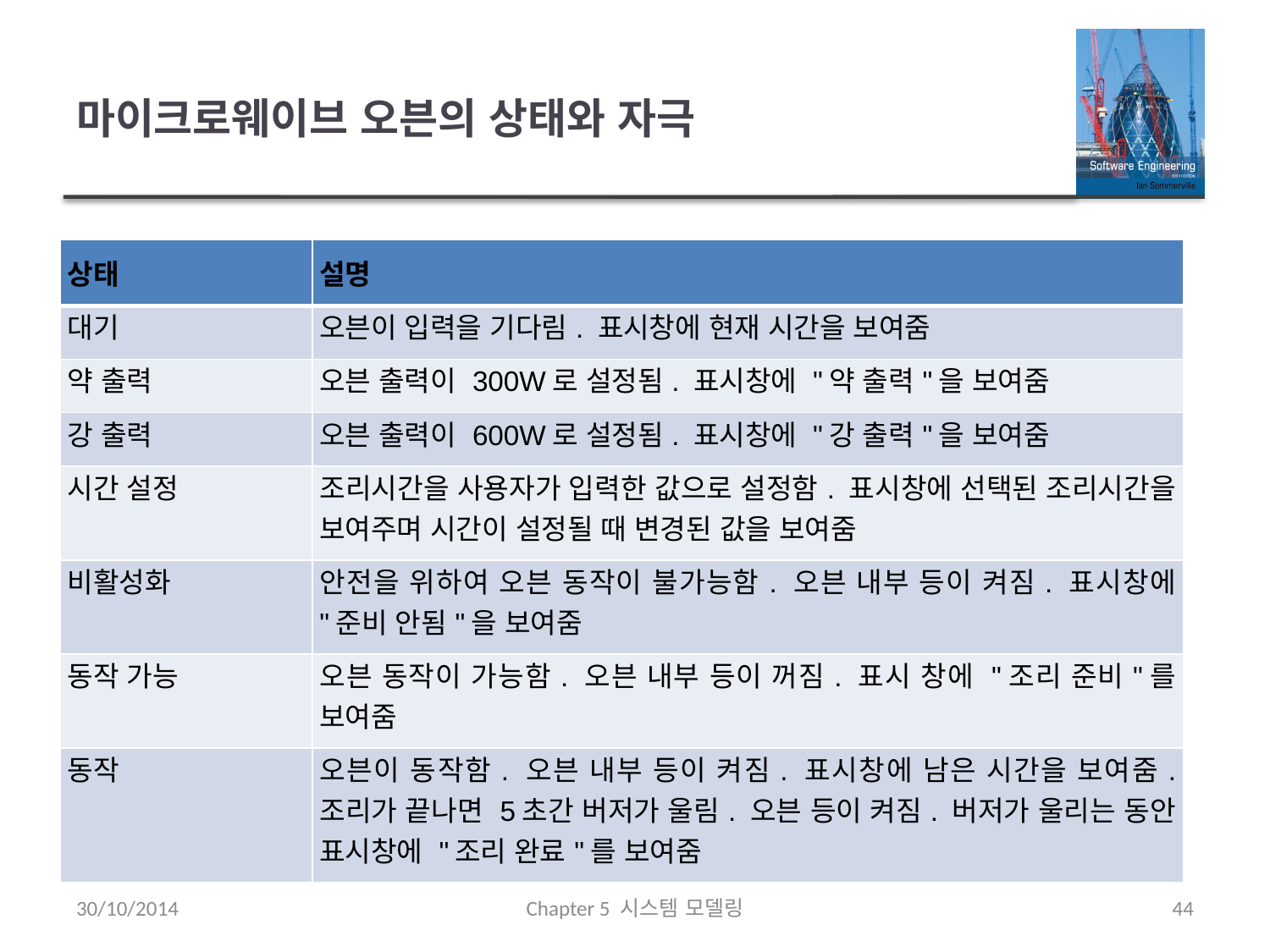

# 마이크로웨이브 오븐의 상태와 자극
| 상태 | 설명 |
| --- | --- |
| 대기 | 오븐이 입력을 기다림. 표시창에 현재 시간을 보여줌 |
| 약 출력 | 오븐 출력이 300W로 설정됨. 표시창에 "약 출력"을 보여줌 |
| 강 출력 | 오븐 출력이 600W로 설정됨. 표시창에 "강 출력"을 보여줌 |
| 시간 설정 | 조리시간을 사용자가 입력한 값으로 설정함. 표시창에 선택된 조리시간을 보여주며 시간이 설정될 때 변경된 값을 보여줌 |
| 비활성화 | 안전을 위하여 오븐 동작이 불가능함. 오븐 내부 등이 켜짐. 표시창에 "준비 안됨"을 보여줌 |
| 동작 가능 | 오븐 동작이 가능함. 오븐 내부 등이 꺼짐. 표시 창에 "조리 준비"를 보여줌 |
| 동작 | 오븐이 동작함. 오븐 내부 등이 켜짐. 표시창에 남은 시간을 보여줌. 조리가 끝나면 5초간 버저가 울림. 오븐 등이 켜짐. 버저가 울리는 동안 표시창에 "조리 완료"를 보여줌 |
30/10/2014
Chapter 5 시스템 모델링
44